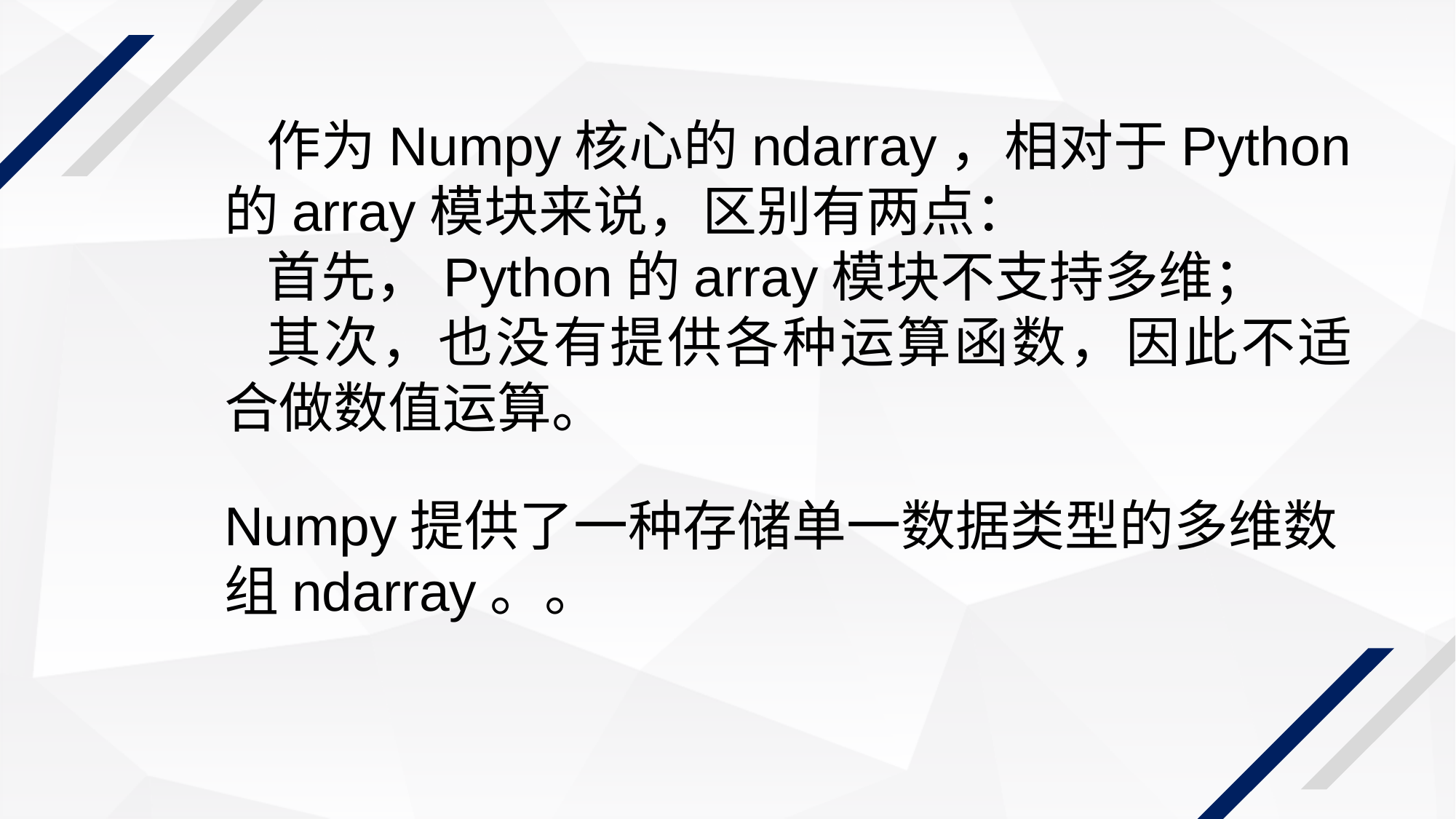

作为Numpy核心的ndarray，相对于Python的array模块来说，区别有两点：
首先，Python的array模块不支持多维；
其次，也没有提供各种运算函数，因此不适合做数值运算。
Numpy提供了一种存储单一数据类型的多维数组ndarray。。